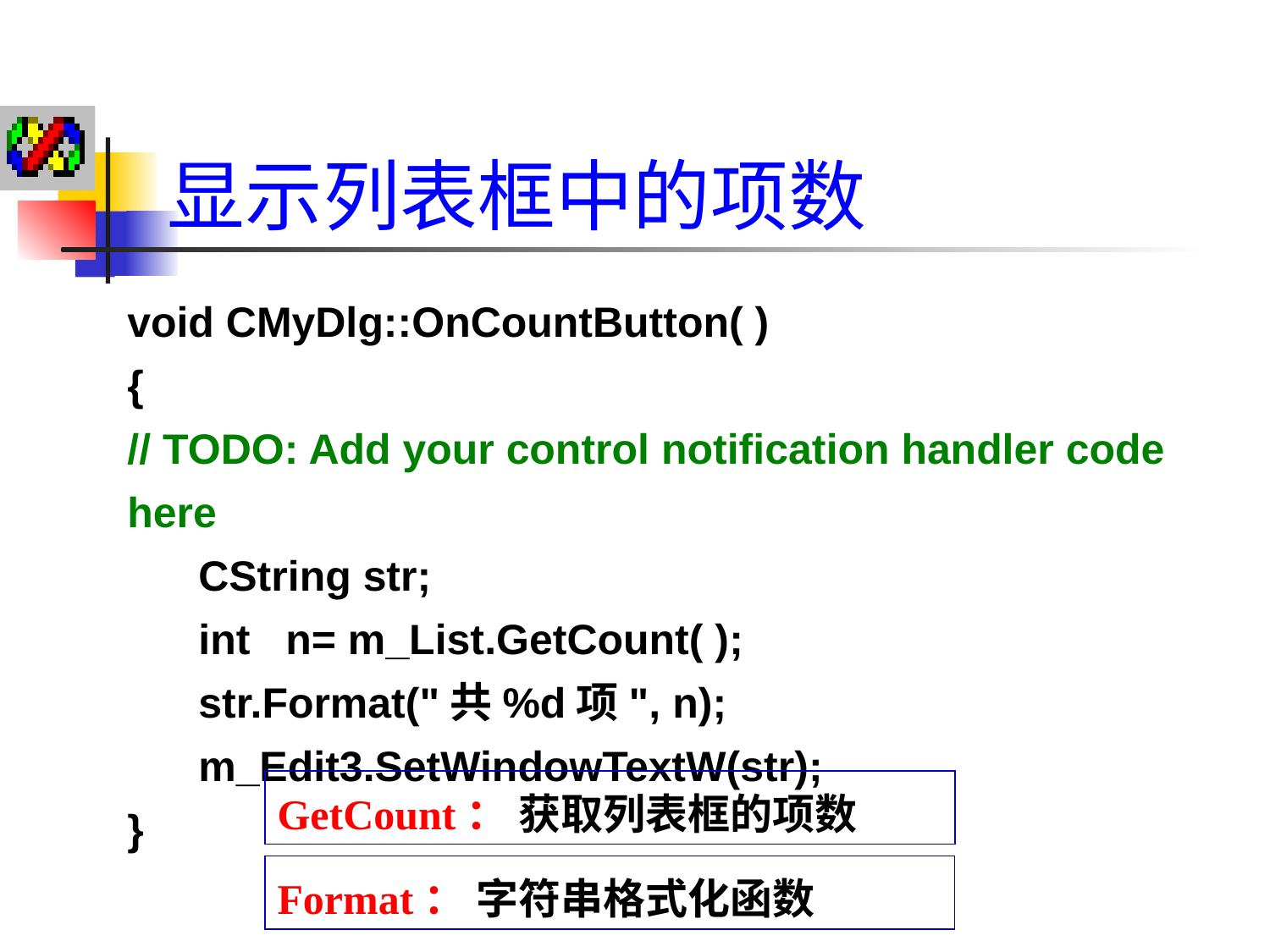

显示列表框中的项数
void CMyDlg::OnCountButton( )
{
// TODO: Add your control notification handler code here
      CString str;
      int   n= m_List.GetCount( );
      str.Format("共%d项", n);
      m_Edit3.SetWindowTextW(str);
}
GetCount： 获取列表框的项数
Format： 字符串格式化函数